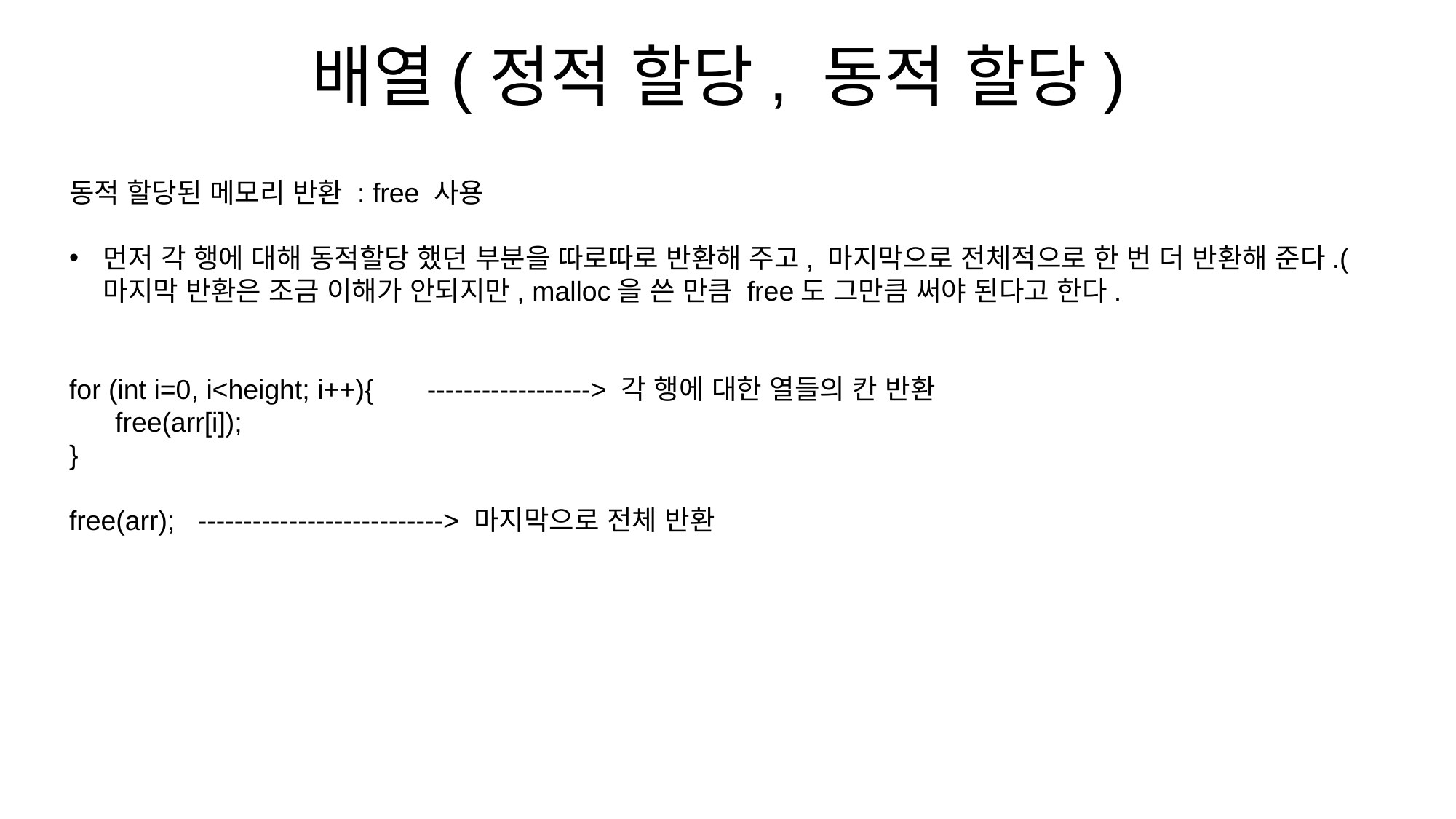

# 배열(정적 할당, 동적 할당)
동적 할당된 메모리 반환 : free 사용

먼저 각 행에 대해 동적할당 했던 부분을 따로따로 반환해 주고, 마지막으로 전체적으로 한 번 더 반환해 준다.(마지막 반환은 조금 이해가 안되지만, malloc을 쓴 만큼 free도 그만큼 써야 된다고 한다.

for (int i=0, i<height; i++){       ------------------> 각 행에 대한 열들의 칸 반환
      free(arr[i]);
}

free(arr);   ---------------------------> 마지막으로 전체 반환